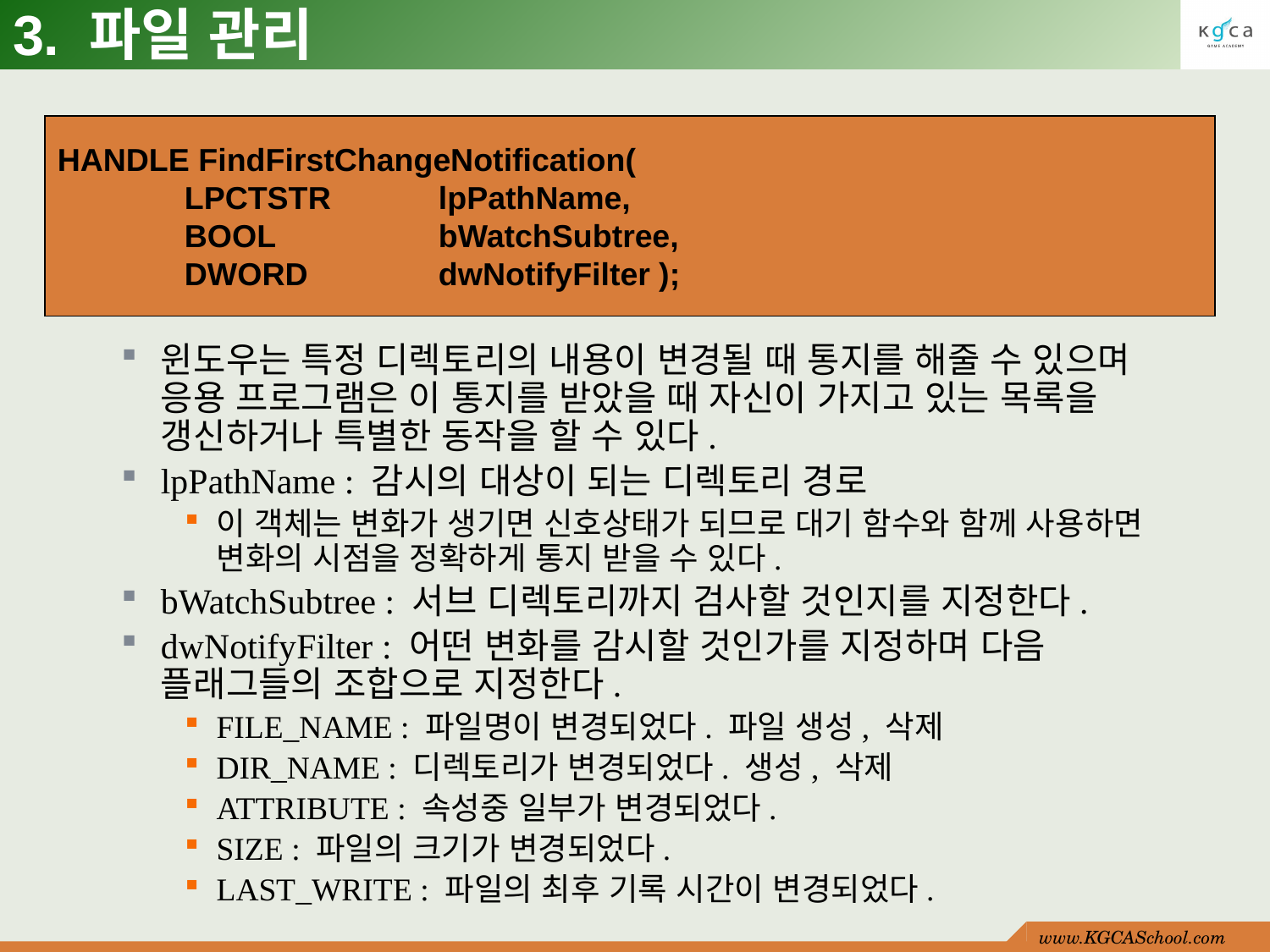

# 3. 파일 관리
HANDLE FindFirstChangeNotification(
	LPCTSTR 	lpPathName,
	BOOL 		bWatchSubtree,
	DWORD 	dwNotifyFilter );
윈도우는 특정 디렉토리의 내용이 변경될 때 통지를 해줄 수 있으며 응용 프로그램은 이 통지를 받았을 때 자신이 가지고 있는 목록을 갱신하거나 특별한 동작을 할 수 있다.
lpPathName : 감시의 대상이 되는 디렉토리 경로
이 객체는 변화가 생기면 신호상태가 되므로 대기 함수와 함께 사용하면 변화의 시점을 정확하게 통지 받을 수 있다.
bWatchSubtree : 서브 디렉토리까지 검사할 것인지를 지정한다.
dwNotifyFilter : 어떤 변화를 감시할 것인가를 지정하며 다음 플래그들의 조합으로 지정한다.
FILE_NAME : 파일명이 변경되었다. 파일 생성, 삭제
DIR_NAME : 디렉토리가 변경되었다. 생성, 삭제
ATTRIBUTE : 속성중 일부가 변경되었다.
SIZE : 파일의 크기가 변경되었다.
LAST_WRITE : 파일의 최후 기록 시간이 변경되었다.